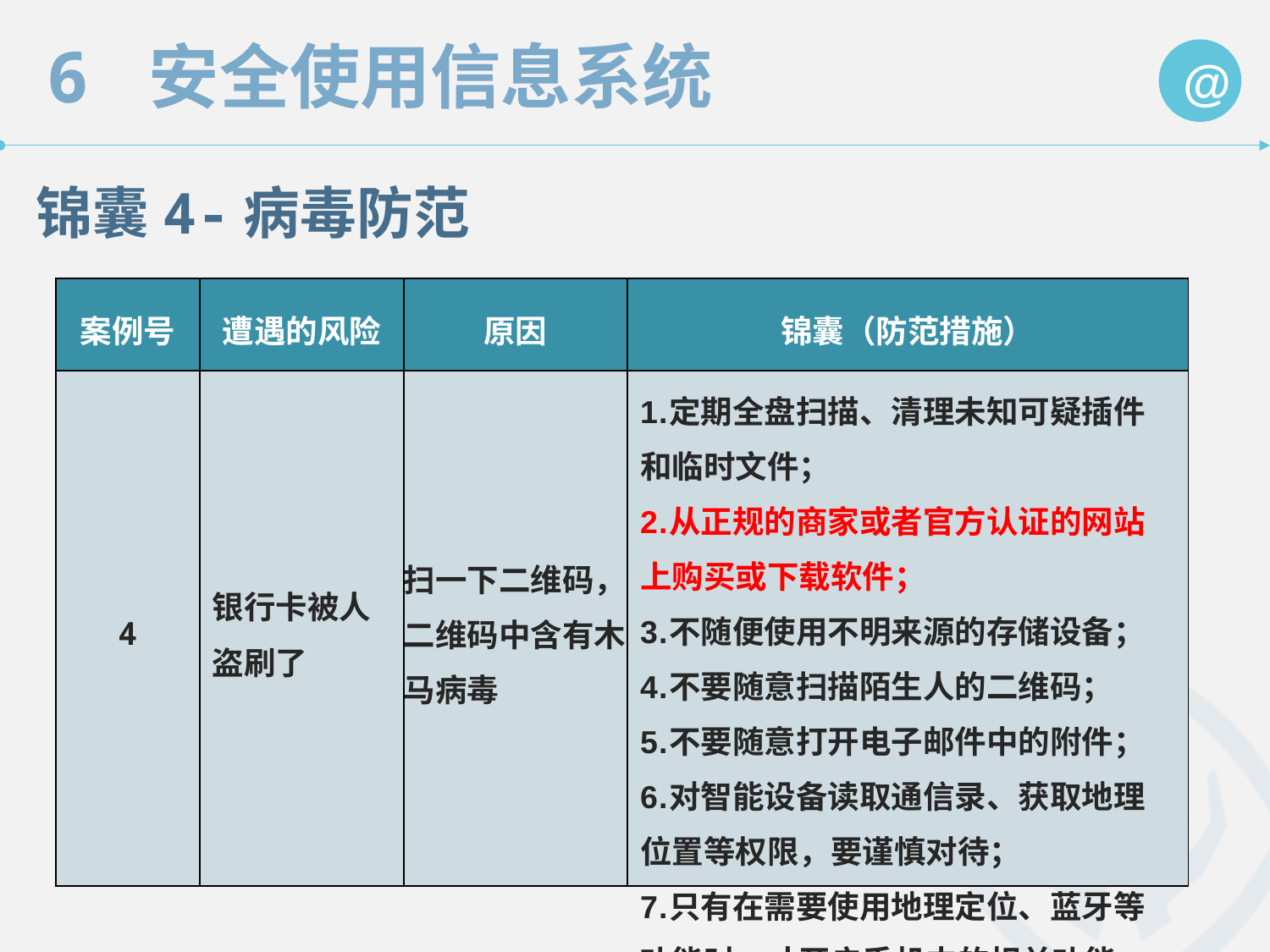

锦囊4-病毒防范
| 案例号 | 遭遇的风险 | 原因 | 锦囊（防范措施） |
| --- | --- | --- | --- |
| 4 | 银行卡被人盗刷了 | 扫一下二维码，二维码中含有木马病毒 | 定期全盘扫描、清理未知可疑插件和临时文件； 从正规的商家或者官方认证的网站上购买或下载软件； 不随便使用不明来源的存储设备； 不要随意扫描陌生人的二维码； 不要随意打开电子邮件中的附件； 对智能设备读取通信录、获取地理位置等权限，要谨慎对待； 只有在需要使用地理定位、蓝牙等功能时，才开启手机中的相关功能。 |